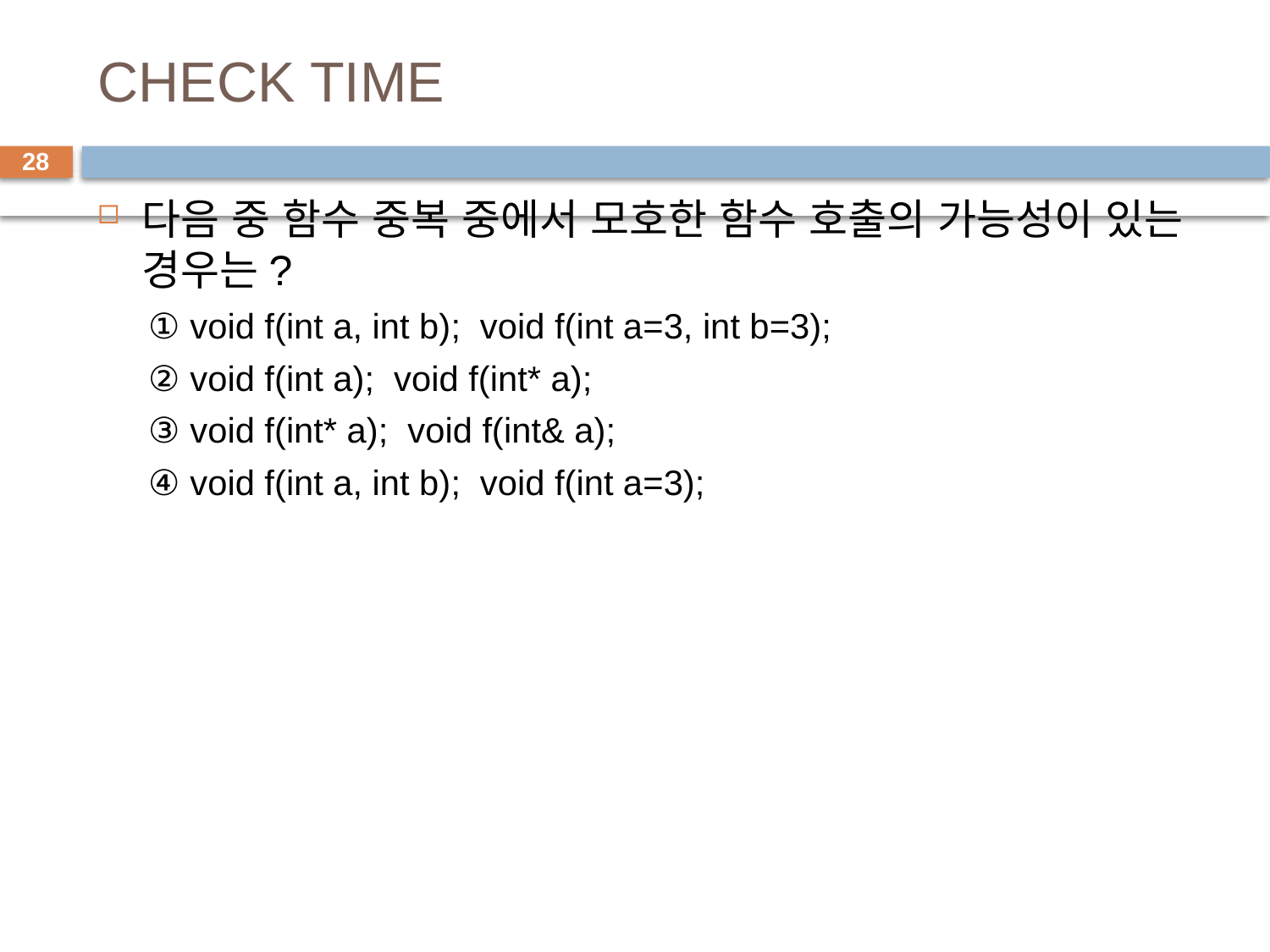

# CHECK TIME
28
다음 중 함수 중복 중에서 모호한 함수 호출의 가능성이 있는 경우는?
① void f(int a, int b);  void f(int a=3, int b=3);
② void f(int a);  void f(int* a);
③ void f(int* a);  void f(int& a);
④ void f(int a, int b);  void f(int a=3);